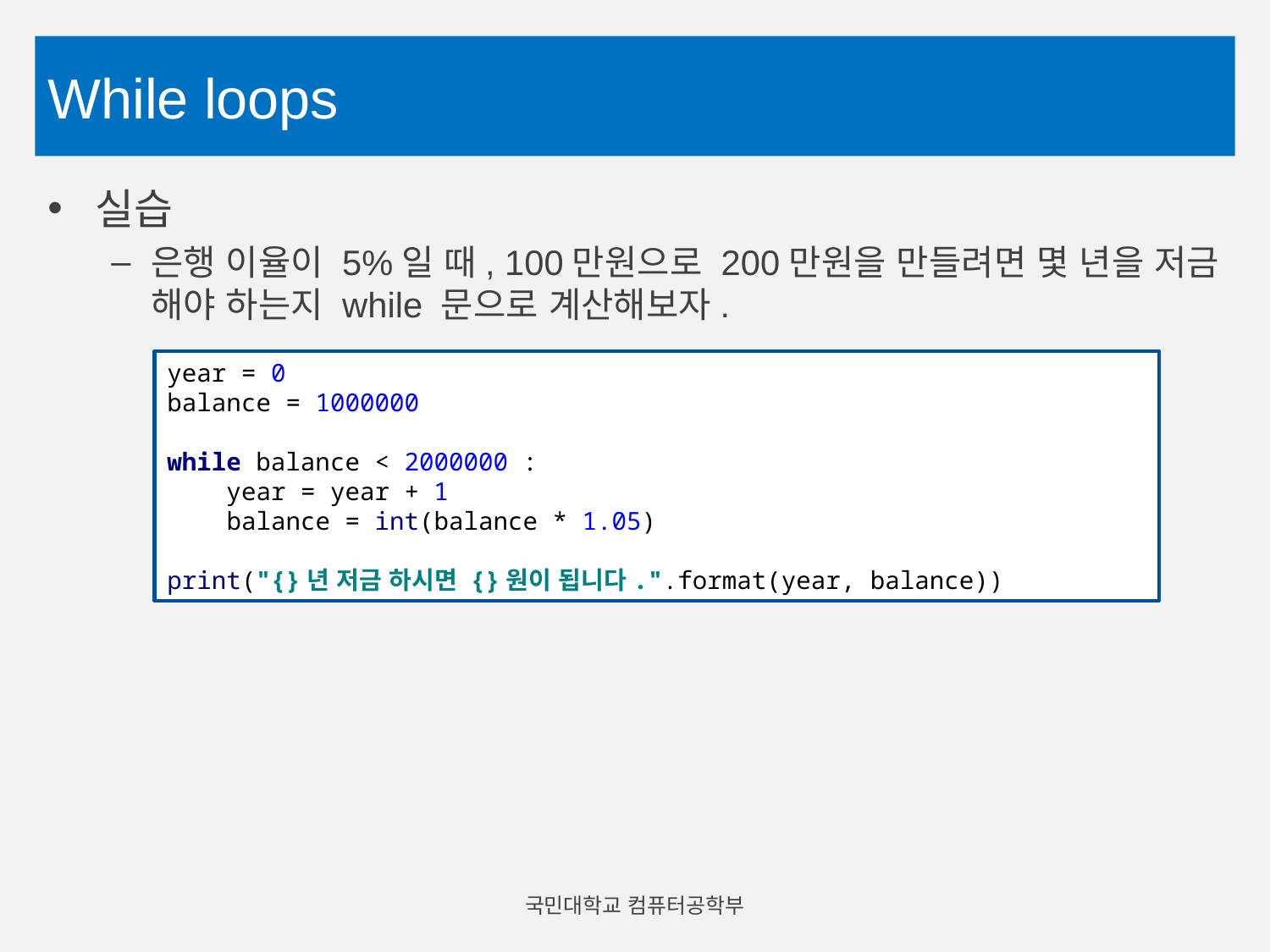

# While loops
실습
은행 이율이 5%일 때, 100만원으로 200만원을 만들려면 몇 년을 저금 해야 하는지 while 문으로 계산해보자.

year = 0
balance = 1000000
while balance < 2000000 :
    year = year + 1
    balance = int(balance * 1.05)
print("{}년 저금 하시면 {}원이 됩니다.".format(year, balance))
국민대학교 컴퓨터공학부